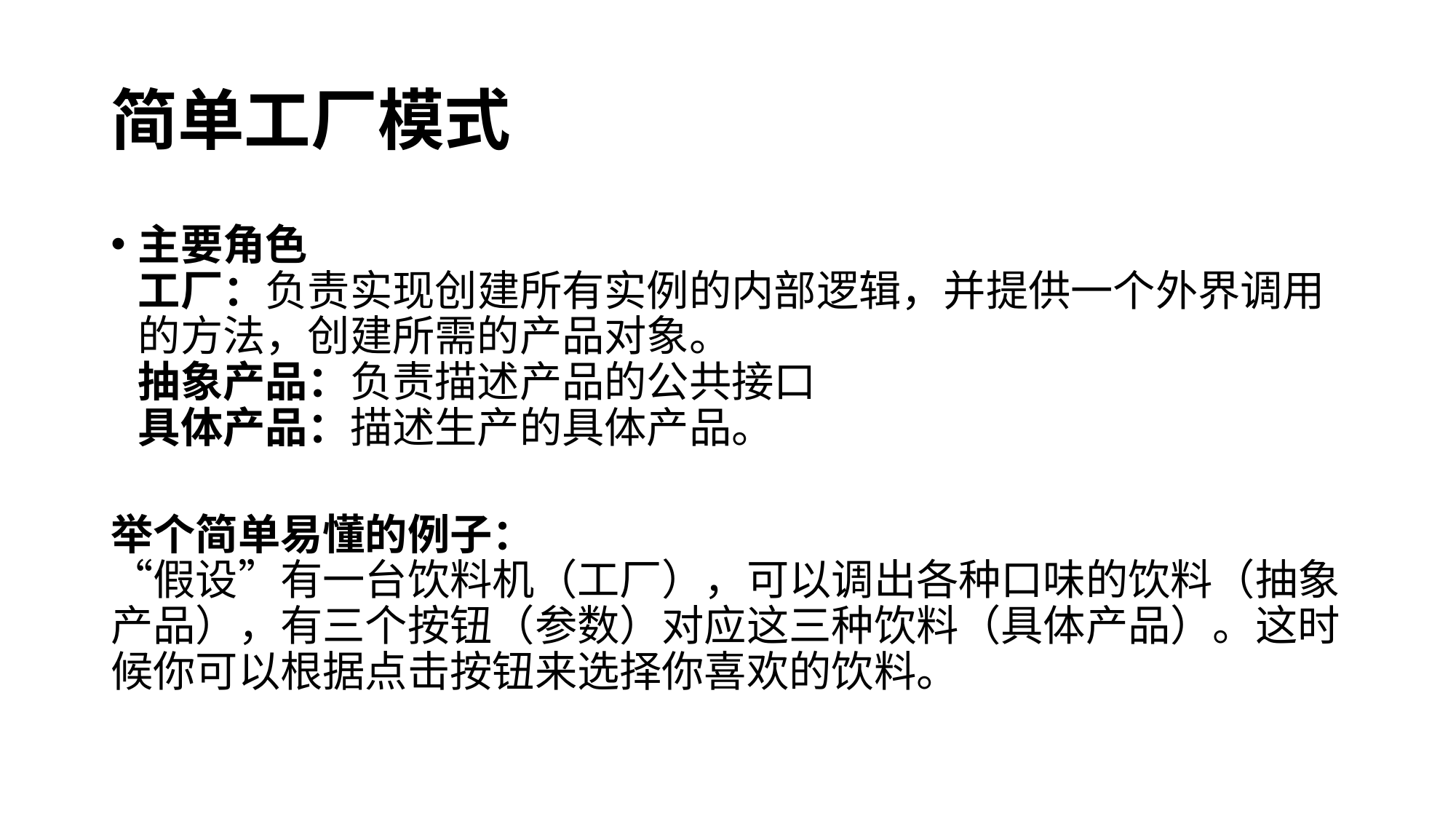

# 简单工厂模式
主要角色
工厂：负责实现创建所有实例的内部逻辑，并提供一个外界调用的方法，创建所需的产品对象。
抽象产品：负责描述产品的公共接口
具体产品：描述生产的具体产品。
举个简单易懂的例子：
“假设”有一台饮料机（工厂），可以调出各种口味的饮料（抽象产品），有三个按钮（参数）对应这三种饮料（具体产品）。这时候你可以根据点击按钮来选择你喜欢的饮料。